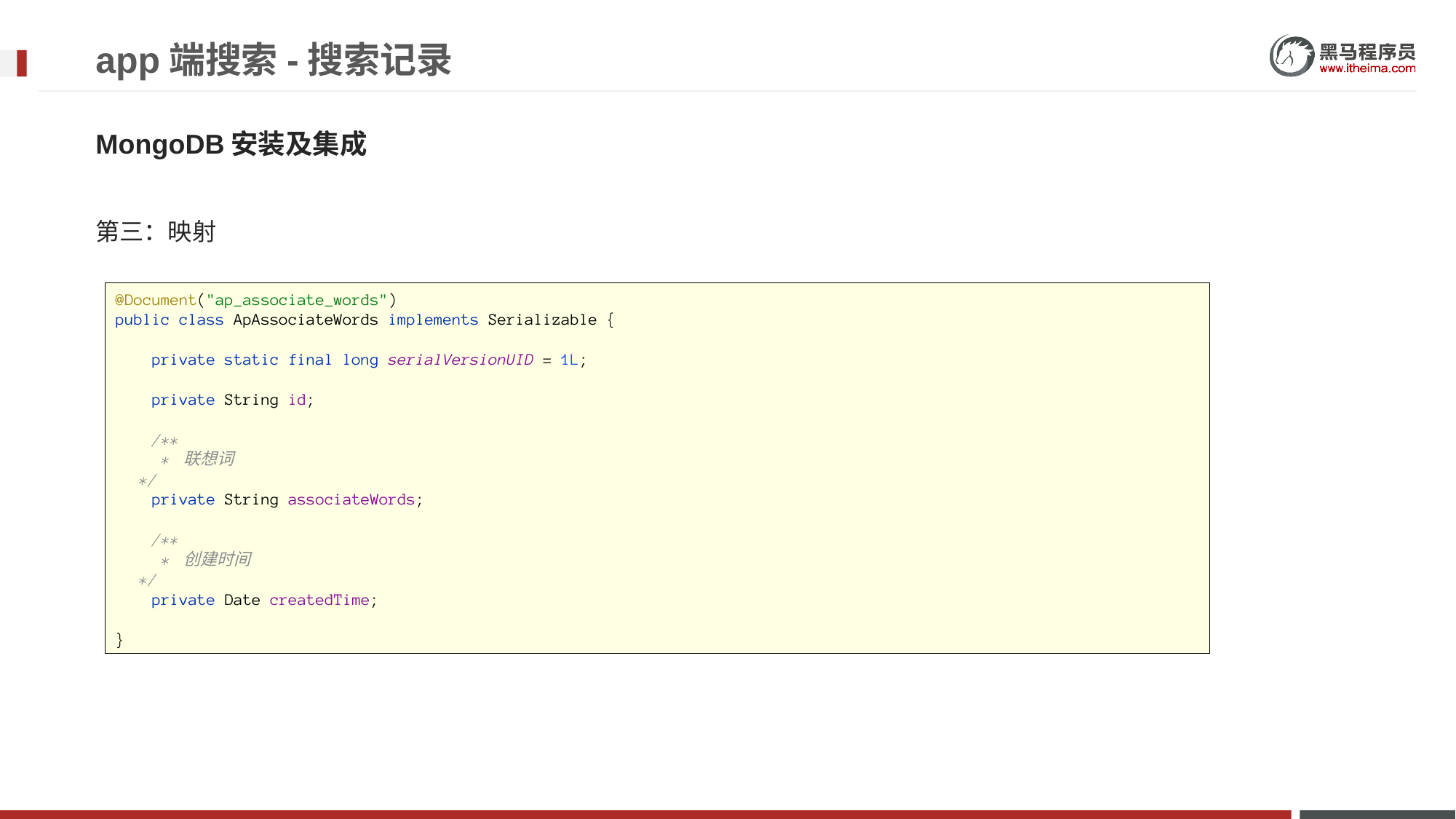

# app端搜索-搜索记录
MongoDB安装及集成
第三：映射
@Document("ap_associate_words")
public class ApAssociateWords implements Serializable {
    private static final long serialVersionUID = 1L;
    private String id;
    /**
     * 联想词
     */
    private String associateWords;
    /**
     * 创建时间
     */
    private Date createdTime;
}